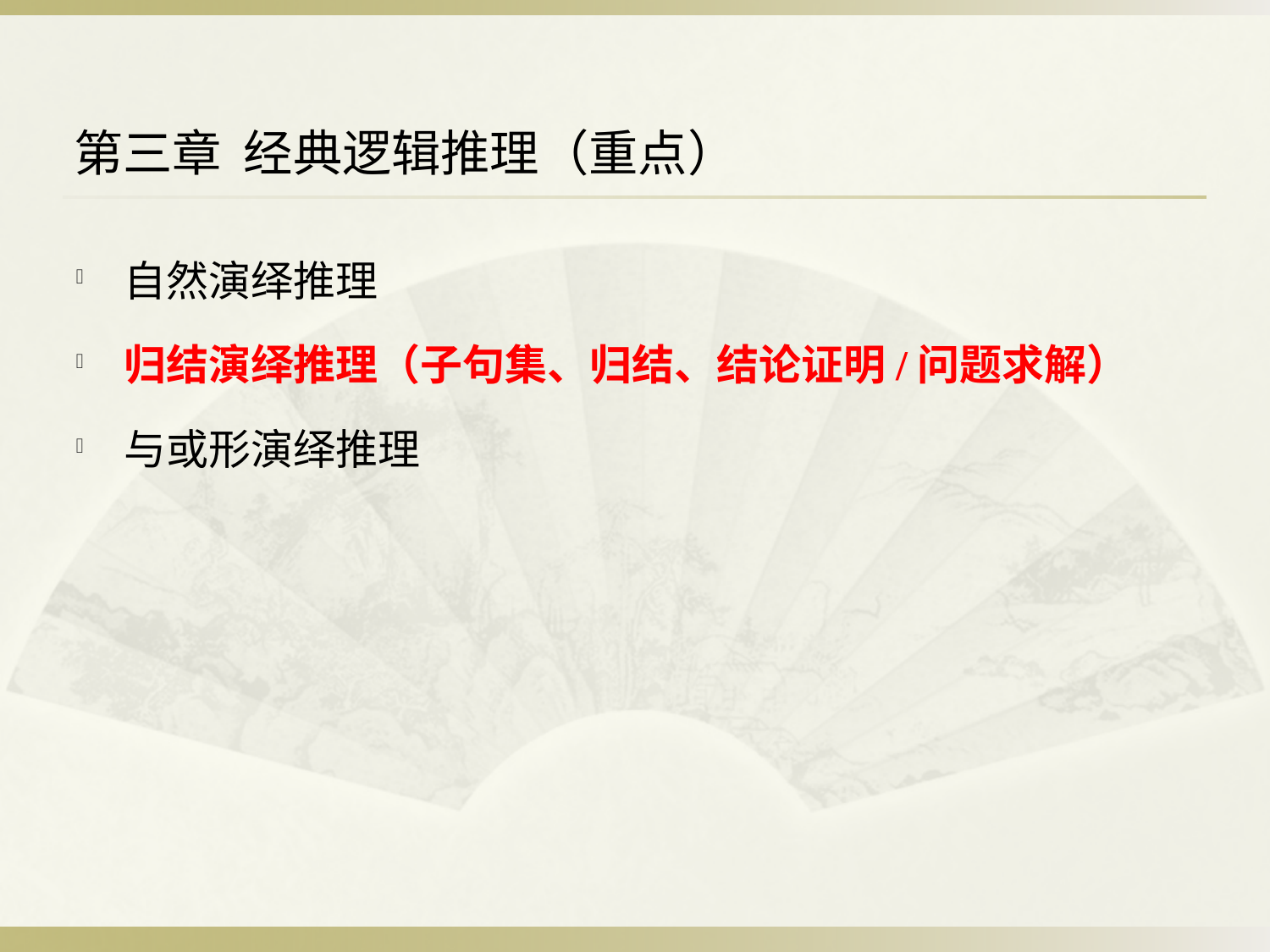

第三章  经典逻辑推理（重点）
自然演绎推理
归结演绎推理（子句集、归结、结论证明/问题求解）
与或形演绎推理